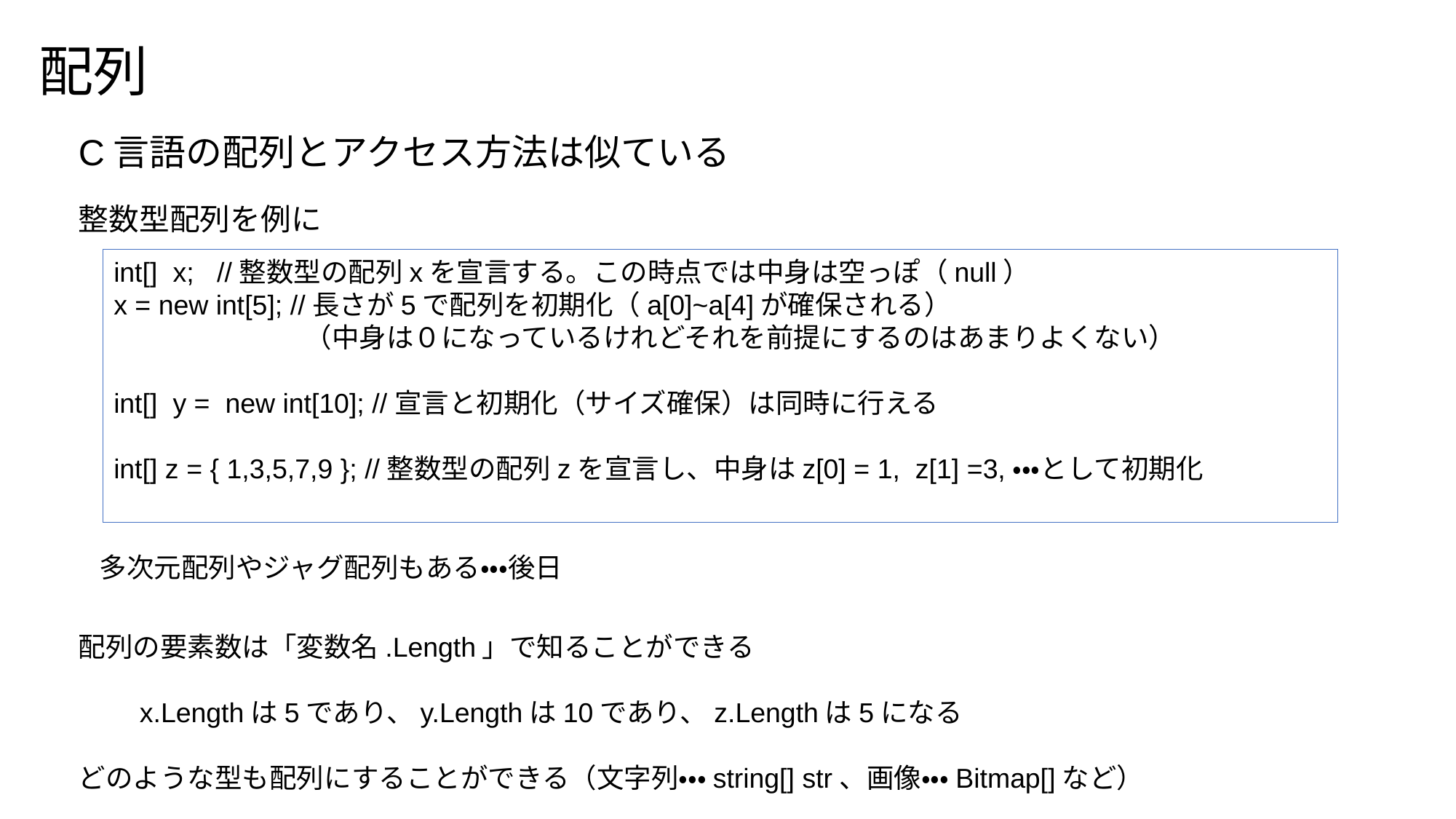

配列
C言語の配列とアクセス方法は似ている
整数型配列を例に
int[]  x;   //整数型の配列xを宣言する。この時点では中身は空っぽ（null）
x = new int[5]; //長さが5で配列を初期化（a[0]~a[4]が確保される）
　　　　　　　（中身は０になっているけれどそれを前提にするのはあまりよくない）

int[]  y =  new int[10]; //宣言と初期化（サイズ確保）は同時に行える

int[] z = { 1,3,5,7,9 }; //整数型の配列zを宣言し、中身はz[0] = 1,  z[1] =3,・・・として初期化

多次元配列やジャグ配列もある・・・後日
配列の要素数は「変数名.Length」で知ることができる

　　x.Lengthは5であり、y.Lengthは10であり、z.Lengthは5になる

どのような型も配列にすることができる（文字列・・・string[] str、画像・・・Bitmap[]など）